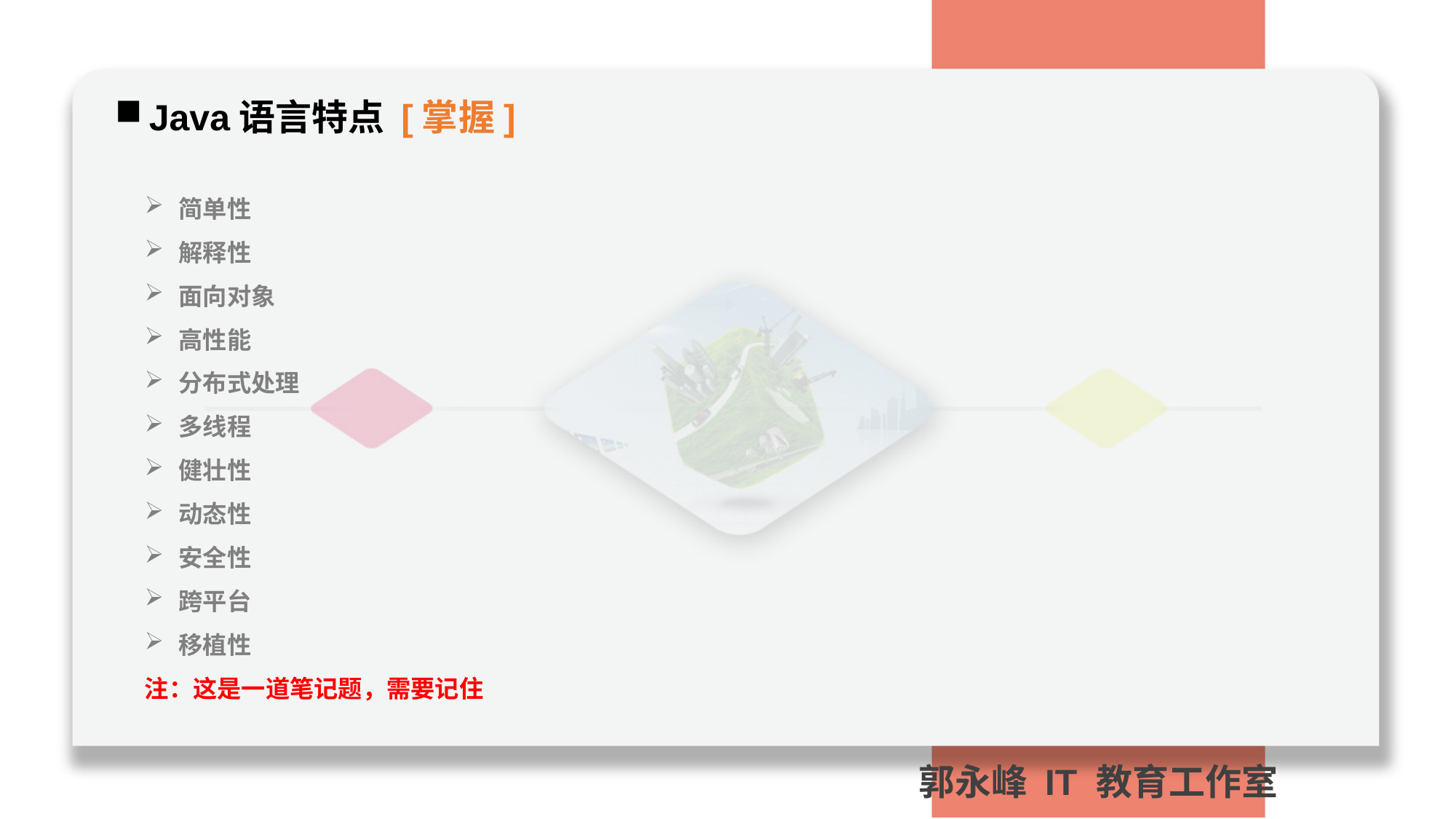

Java语言特点 [掌握]
简单性
解释性
面向对象
高性能
分布式处理
多线程
健壮性
动态性
安全性
跨平台
移植性
注：这是一道笔记题，需要记住